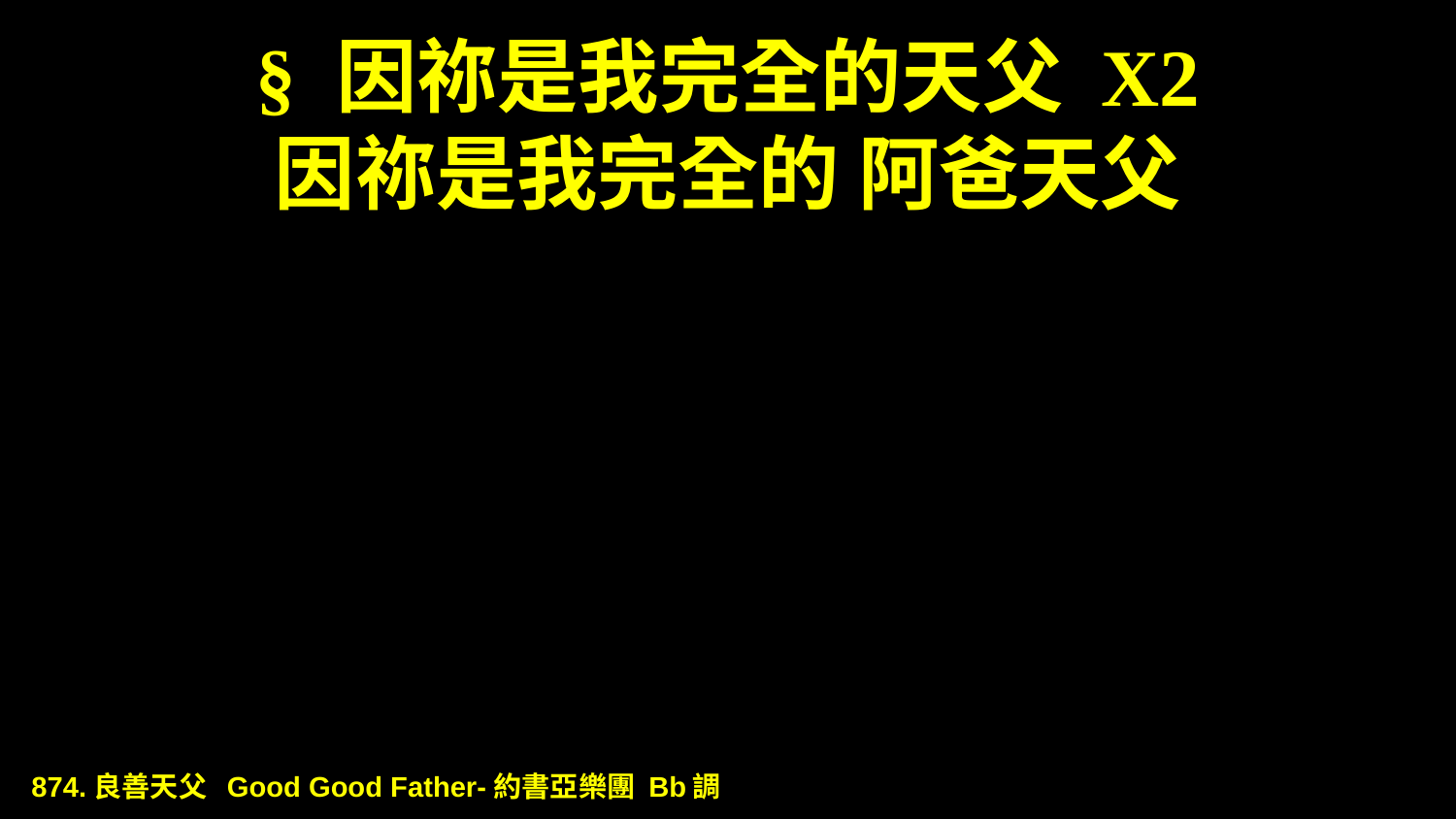

# § 因祢是我完全的天父 X2 因祢是我完全的 阿爸天父
874.良善天父  Good Good Father-約書亞樂團 Bb調